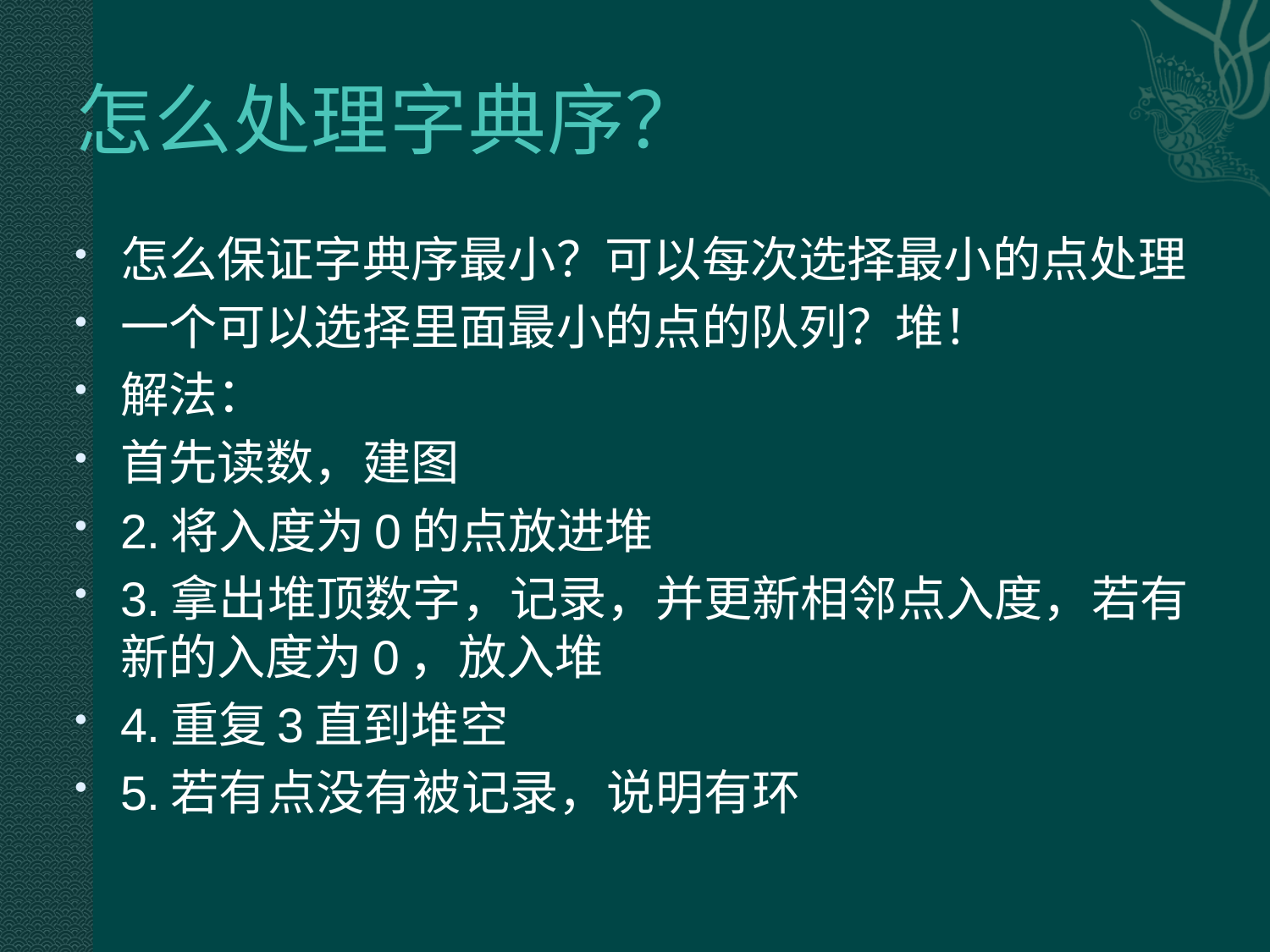

# 怎么处理字典序？
怎么保证字典序最小？可以每次选择最小的点处理
一个可以选择里面最小的点的队列？堆！
解法：
首先读数，建图
2.将入度为0的点放进堆
3.拿出堆顶数字，记录，并更新相邻点入度，若有新的入度为0，放入堆
4.重复3直到堆空
5.若有点没有被记录，说明有环